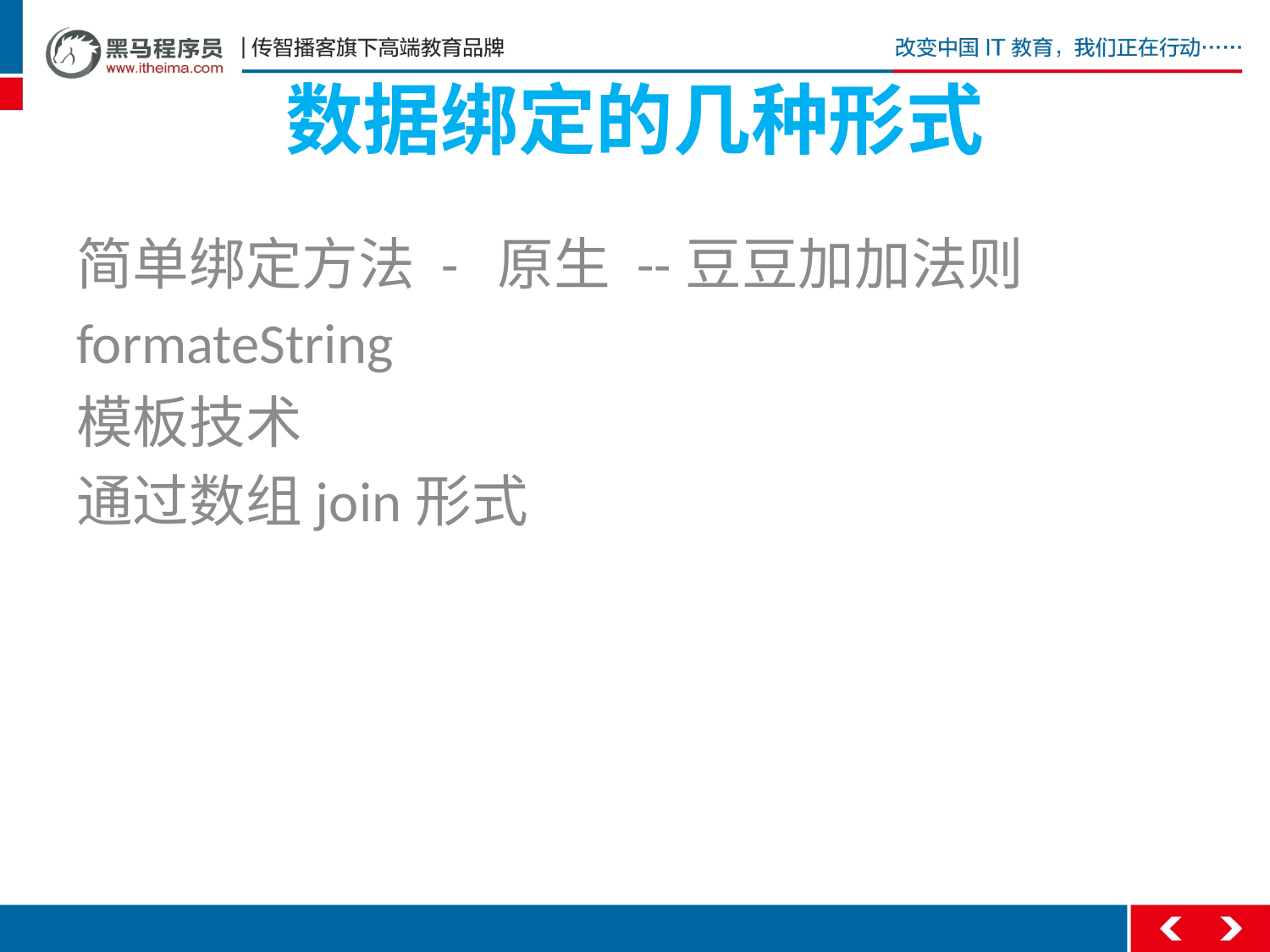

# 数据绑定的几种形式
简单绑定方法 -  原生 --豆豆加加法则
formateString
模板技术
通过数组join形式